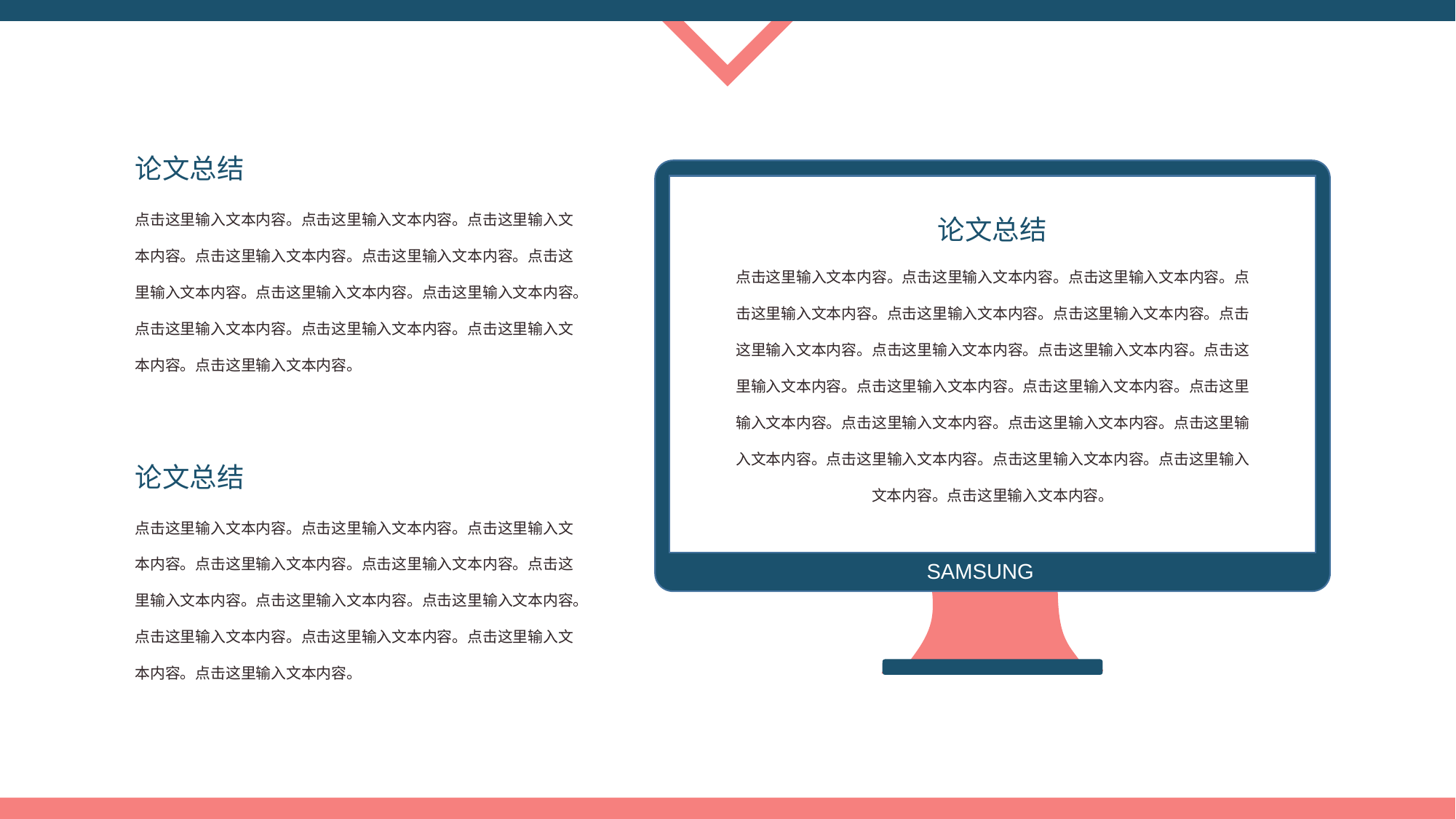

论文总结

SAMSUNG

点击这里输入文本内容。点击这里输入文本内容。点击这里输入文本内容。点击这里输入文本内容。点击这里输入文本内容。点击这里输入文本内容。点击这里输入文本内容。点击这里输入文本内容。点击这里输入文本内容。点击这里输入文本内容。点击这里输入文本内容。点击这里输入文本内容。
论文总结
点击这里输入文本内容。点击这里输入文本内容。点击这里输入文本内容。点击这里输入文本内容。点击这里输入文本内容。点击这里输入文本内容。点击这里输入文本内容。点击这里输入文本内容。点击这里输入文本内容。点击这里输入文本内容。点击这里输入文本内容。点击这里输入文本内容。点击这里输入文本内容。点击这里输入文本内容。点击这里输入文本内容。点击这里输入文本内容。点击这里输入文本内容。点击这里输入文本内容。点击这里输入文本内容。点击这里输入文本内容。
论文总结
点击这里输入文本内容。点击这里输入文本内容。点击这里输入文本内容。点击这里输入文本内容。点击这里输入文本内容。点击这里输入文本内容。点击这里输入文本内容。点击这里输入文本内容。点击这里输入文本内容。点击这里输入文本内容。点击这里输入文本内容。点击这里输入文本内容。